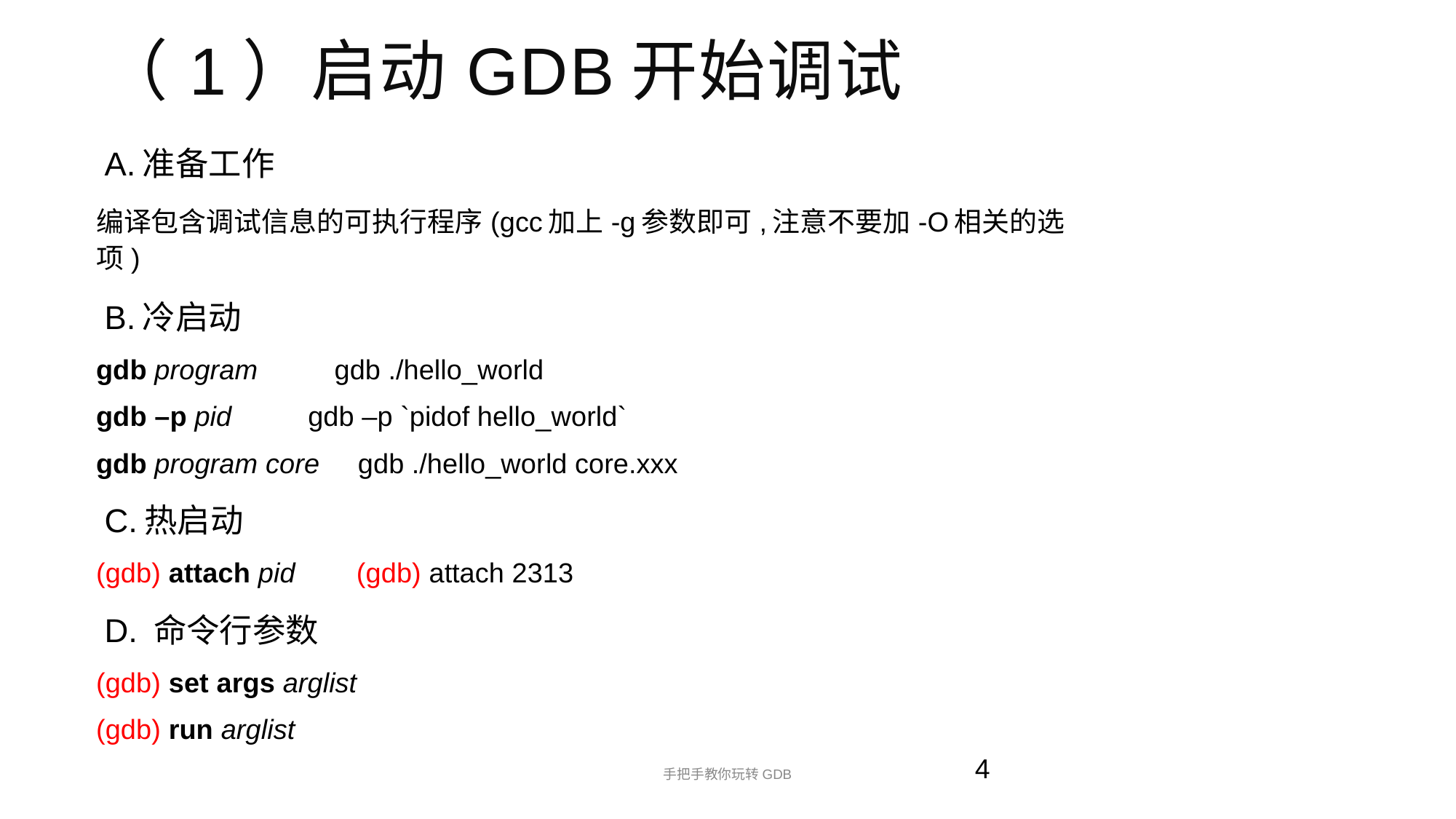

（1）启动GDB开始调试
A.准备工作
编译包含调试信息的可执行程序(gcc加上-g参数即可,注意不要加-O相关的选项)
B.冷启动
gdb program          gdb ./hello_world
gdb –p pid          gdb –p `pidof hello_world`
gdb program core     gdb ./hello_world core.xxx
C.热启动
(gdb) attach pid        (gdb) attach 2313
D. 命令行参数
(gdb) set args arglist
(gdb) run arglist

手把手教你玩转GDB
4